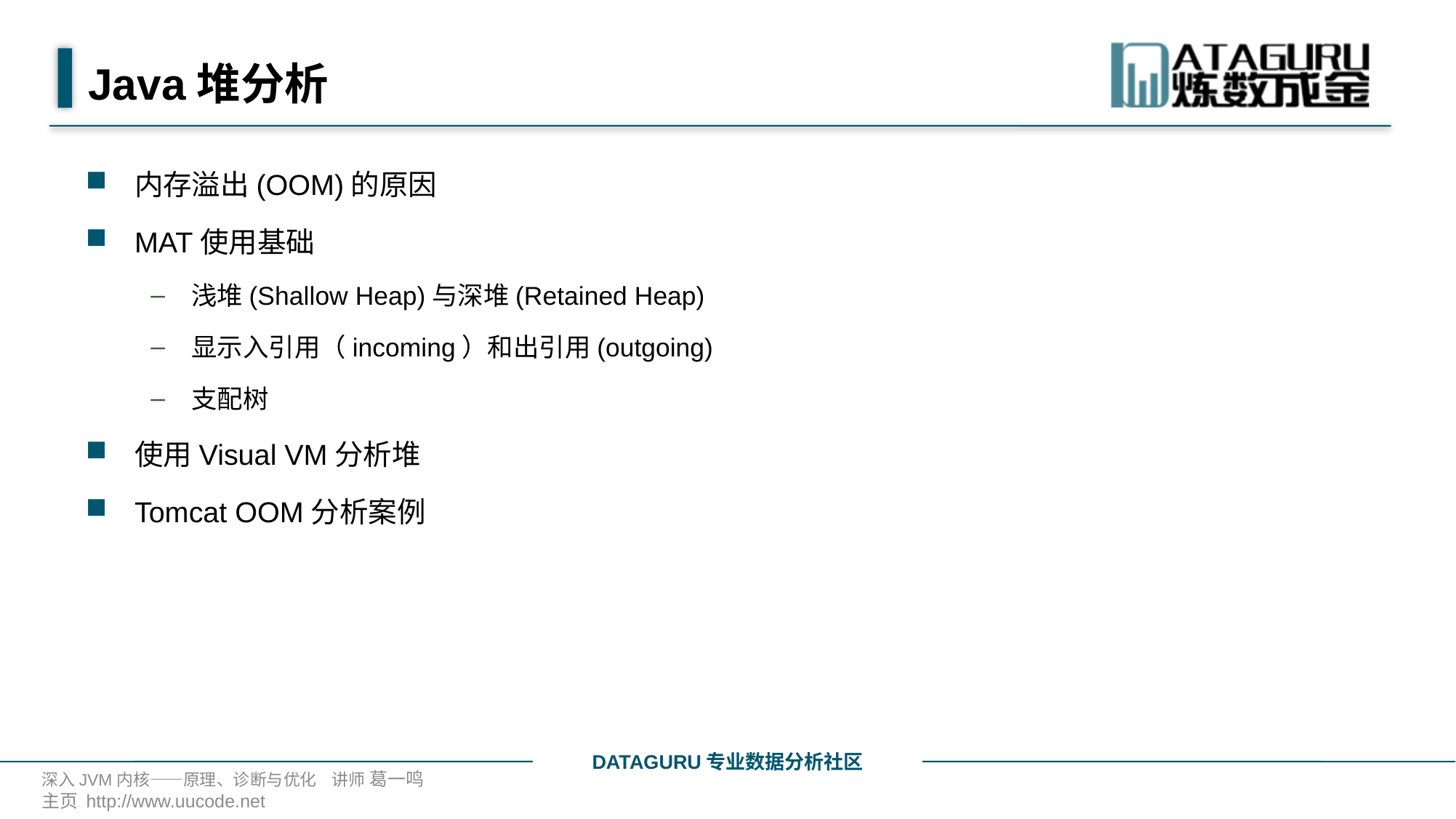

# Java堆分析
内存溢出(OOM)的原因
MAT使用基础
浅堆(Shallow Heap)与深堆(Retained Heap)
显示入引用（incoming）和出引用(outgoing)
支配树
使用Visual VM分析堆
Tomcat OOM分析案例